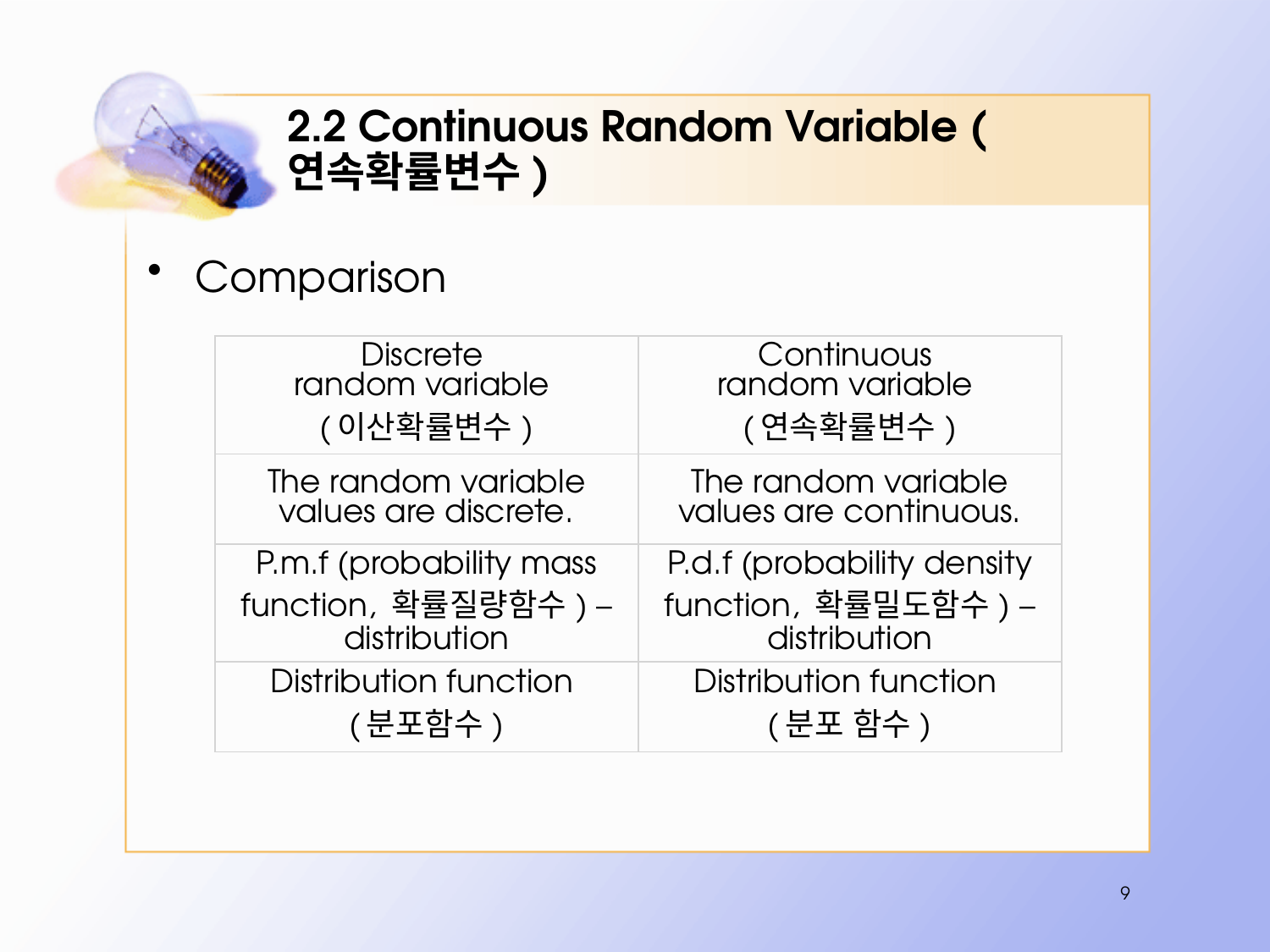

# 2.2 Continuous Random Variable (연속확률변수)
Comparison
| Discrete random variable (이산확률변수) | Continuous random variable (연속확률변수) |
| --- | --- |
| The random variable values are discrete. | The random variable values are continuous. |
| P.m.f (probability mass function, 확률질량함수) – distribution | P.d.f (probability density function, 확률밀도함수) – distribution |
| Distribution function (분포함수) | Distribution function (분포 함수) |
9